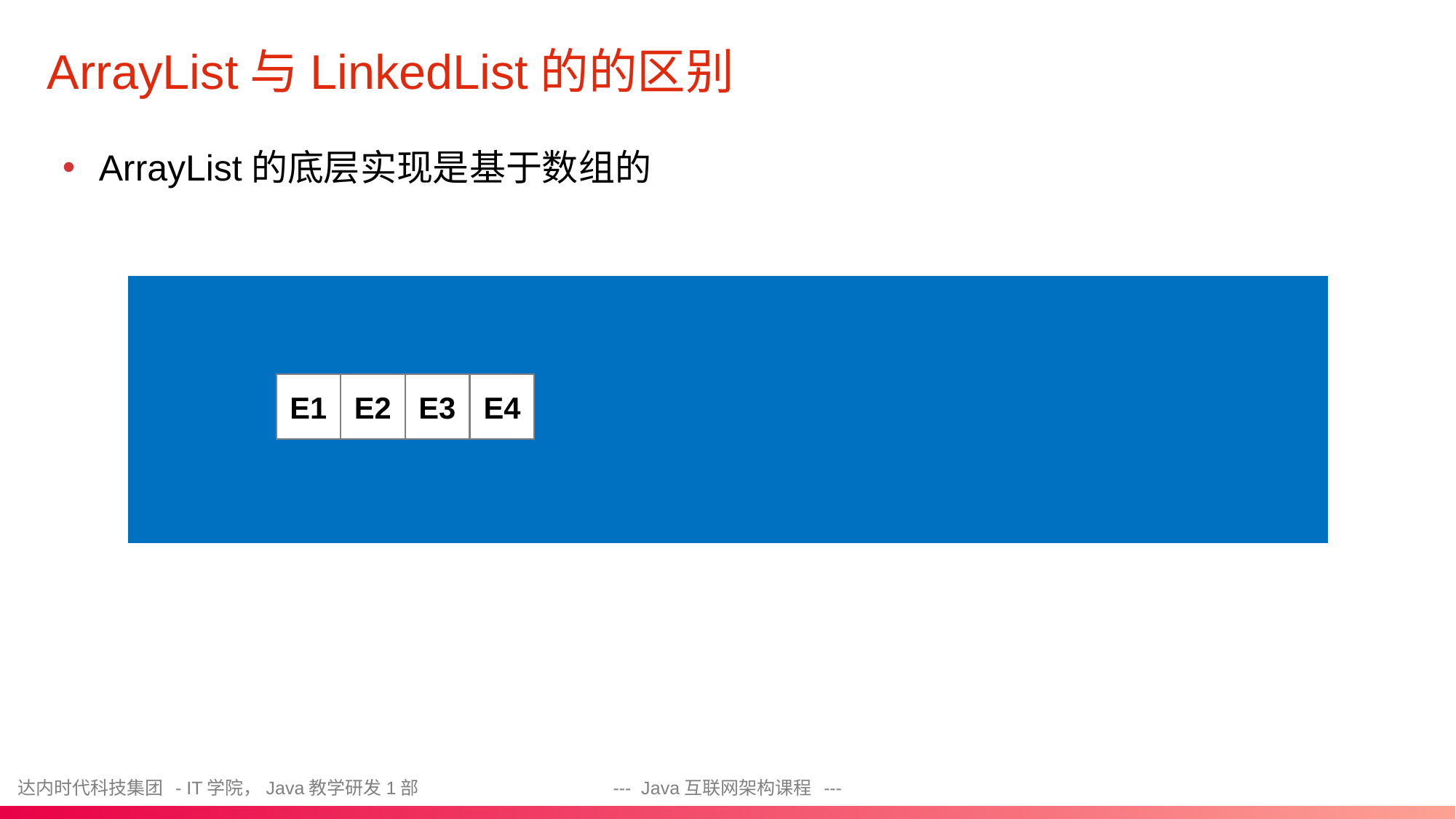

# ArrayList与LinkedList的的区别
ArrayList的底层实现是基于数组的

E1
E2
E3
E4